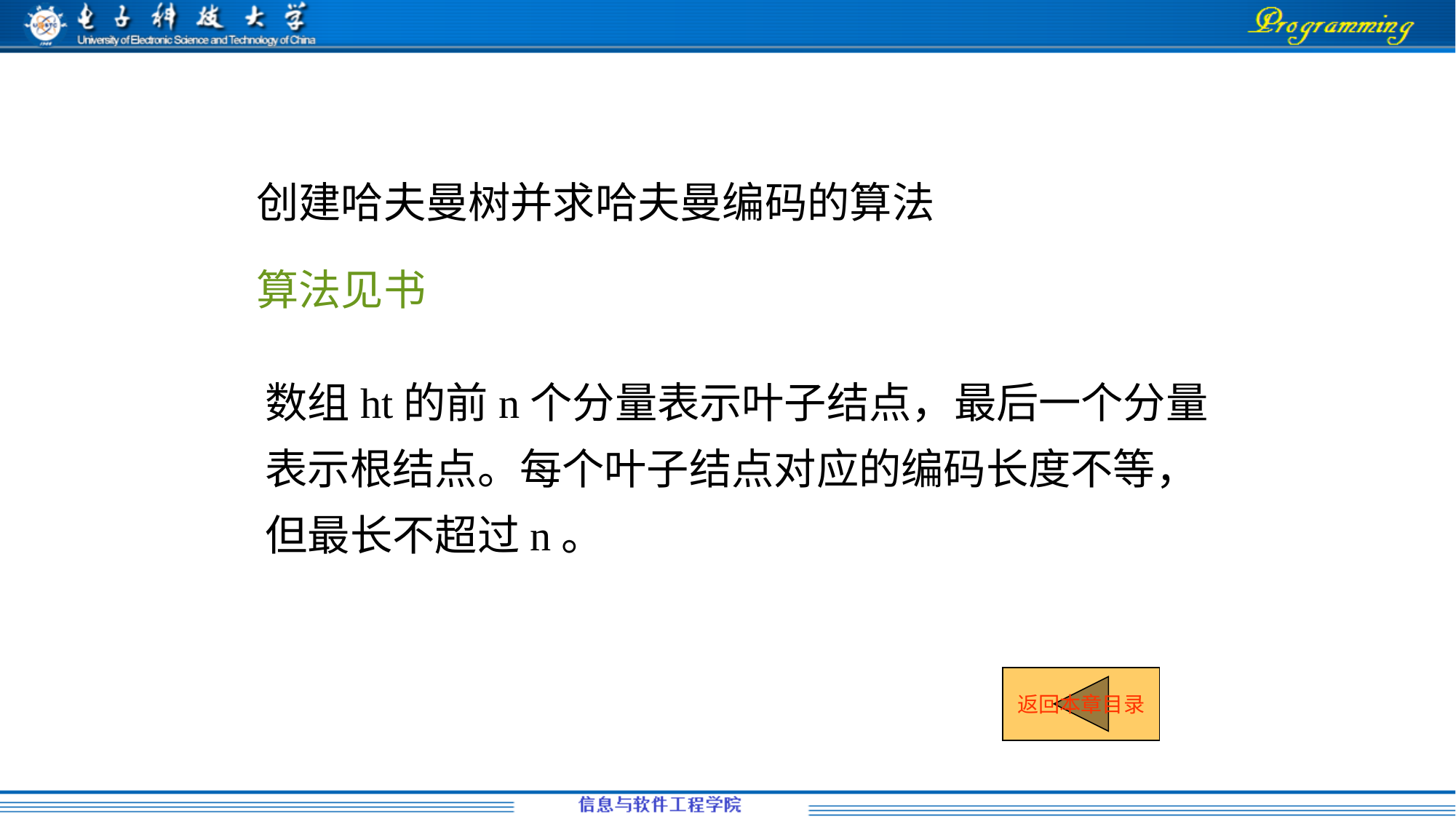

创建哈夫曼树并求哈夫曼编码的算法
算法见书
数组ht的前n个分量表示叶子结点，最后一个分量表示根结点。每个叶子结点对应的编码长度不等，但最长不超过n。
返回本章目录